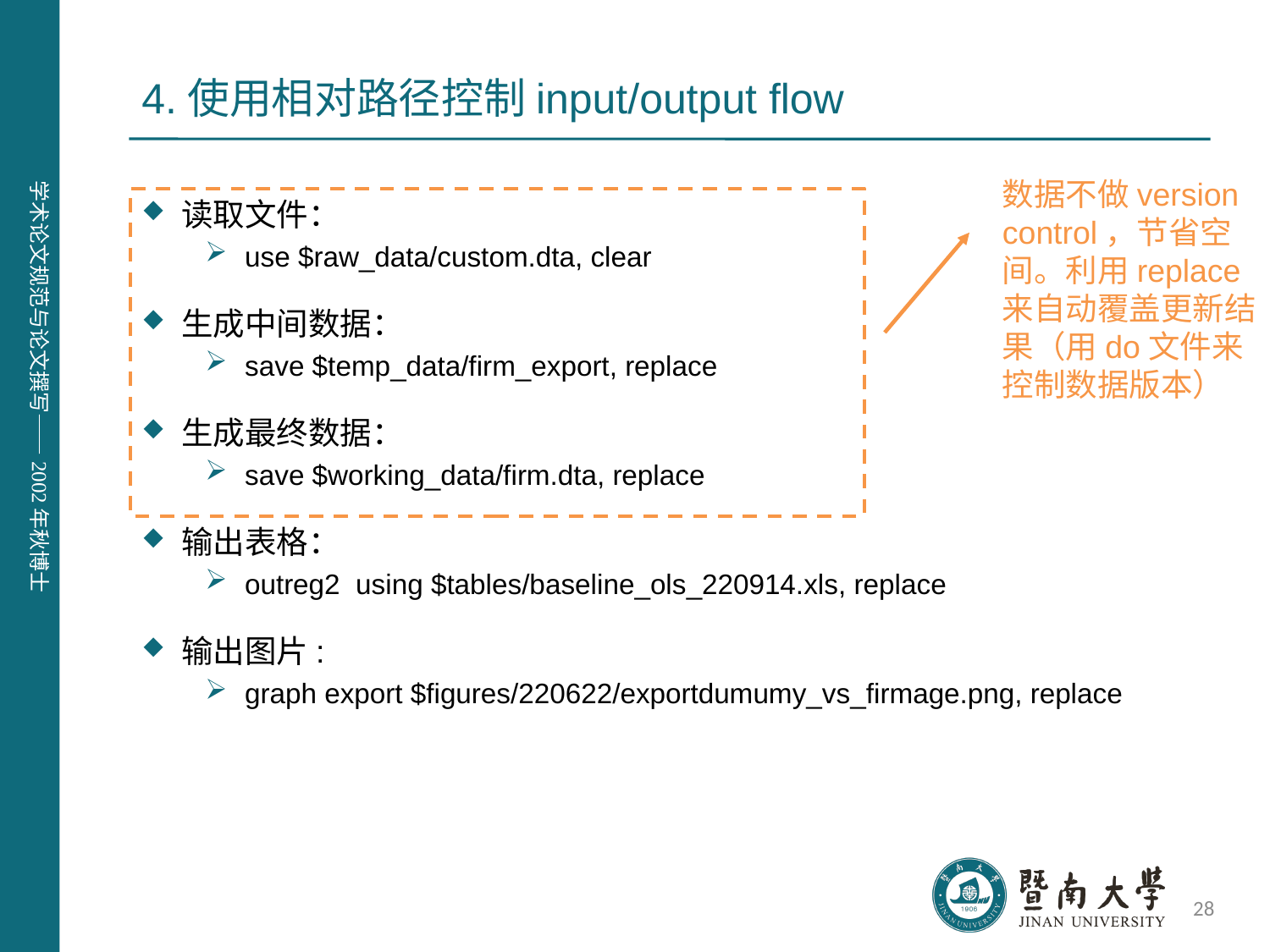

# 4.使用相对路径控制input/output flow
数据不做version control，节省空间。利用replace 来自动覆盖更新结果（用do文件来控制数据版本）
读取文件：
use $raw_data/custom.dta, clear
生成中间数据：
save $temp_data/firm_export, replace
生成最终数据：
save $working_data/firm.dta, replace
输出表格：
outreg2  using $tables/baseline_ols_220914.xls, replace
输出图片:
graph export $figures/220622/exportdumumy_vs_firmage.png, replace

28